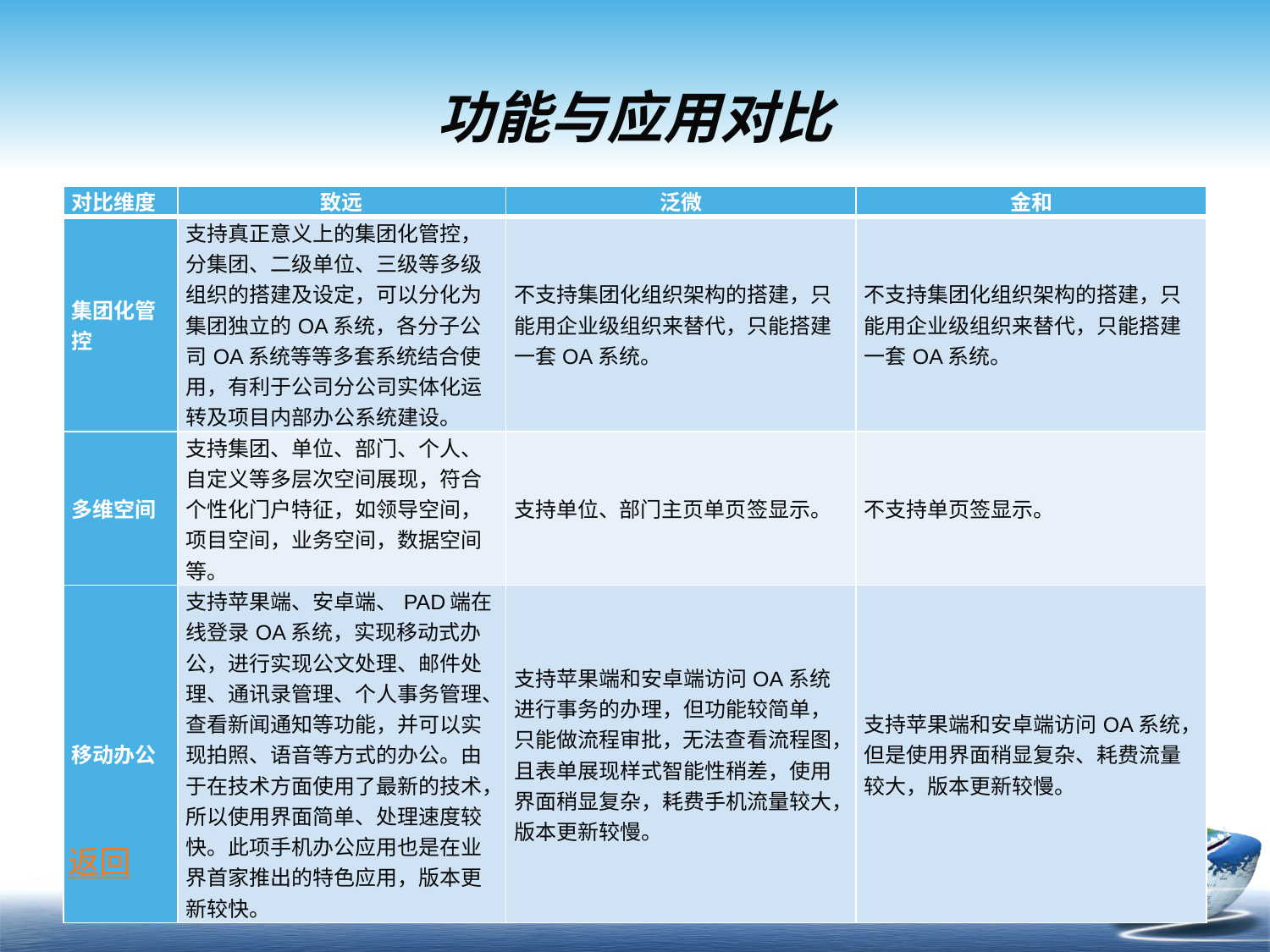

# 功能与应用对比
| 对比维度 | 致远 | 泛微 | 金和 |
| --- | --- | --- | --- |
| 集团化管控 | 支持真正意义上的集团化管控，分集团、二级单位、三级等多级组织的搭建及设定，可以分化为集团独立的OA系统，各分子公司OA系统等等多套系统结合使用，有利于公司分公司实体化运转及项目内部办公系统建设。 | 不支持集团化组织架构的搭建，只能用企业级组织来替代，只能搭建一套OA系统。 | 不支持集团化组织架构的搭建，只能用企业级组织来替代，只能搭建一套OA系统。 |
| 多维空间 | 支持集团、单位、部门、个人、自定义等多层次空间展现，符合个性化门户特征，如领导空间，项目空间，业务空间，数据空间等。 | 支持单位、部门主页单页签显示。 | 不支持单页签显示。 |
| 移动办公 | 支持苹果端、安卓端、PAD端在线登录OA系统，实现移动式办公，进行实现公文处理、邮件处理、通讯录管理、个人事务管理、查看新闻通知等功能，并可以实现拍照、语音等方式的办公。由于在技术方面使用了最新的技术，所以使用界面简单、处理速度较快。此项手机办公应用也是在业界首家推出的特色应用，版本更新较快。 | 支持苹果端和安卓端访问OA系统进行事务的办理，但功能较简单，只能做流程审批，无法查看流程图，且表单展现样式智能性稍差，使用界面稍显复杂，耗费手机流量较大，版本更新较慢。 | 支持苹果端和安卓端访问OA系统，但是使用界面稍显复杂、耗费流量较大，版本更新较慢。 |
返回